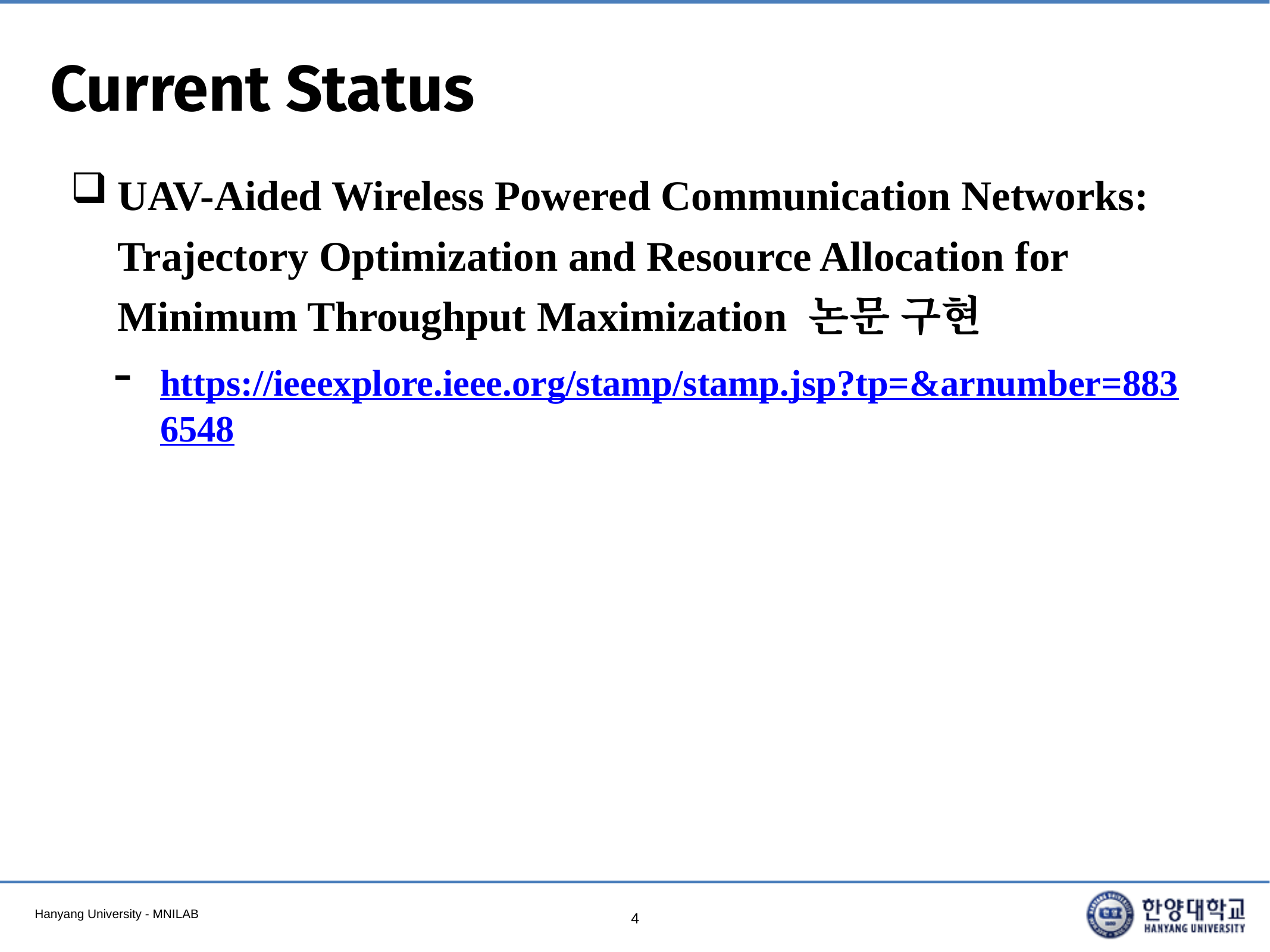

# Current Status
UAV-Aided Wireless Powered Communication Networks: Trajectory Optimization and Resource Allocation for Minimum Throughput Maximization 논문 구현
https://ieeexplore.ieee.org/stamp/stamp.jsp?tp=&arnumber=8836548
4